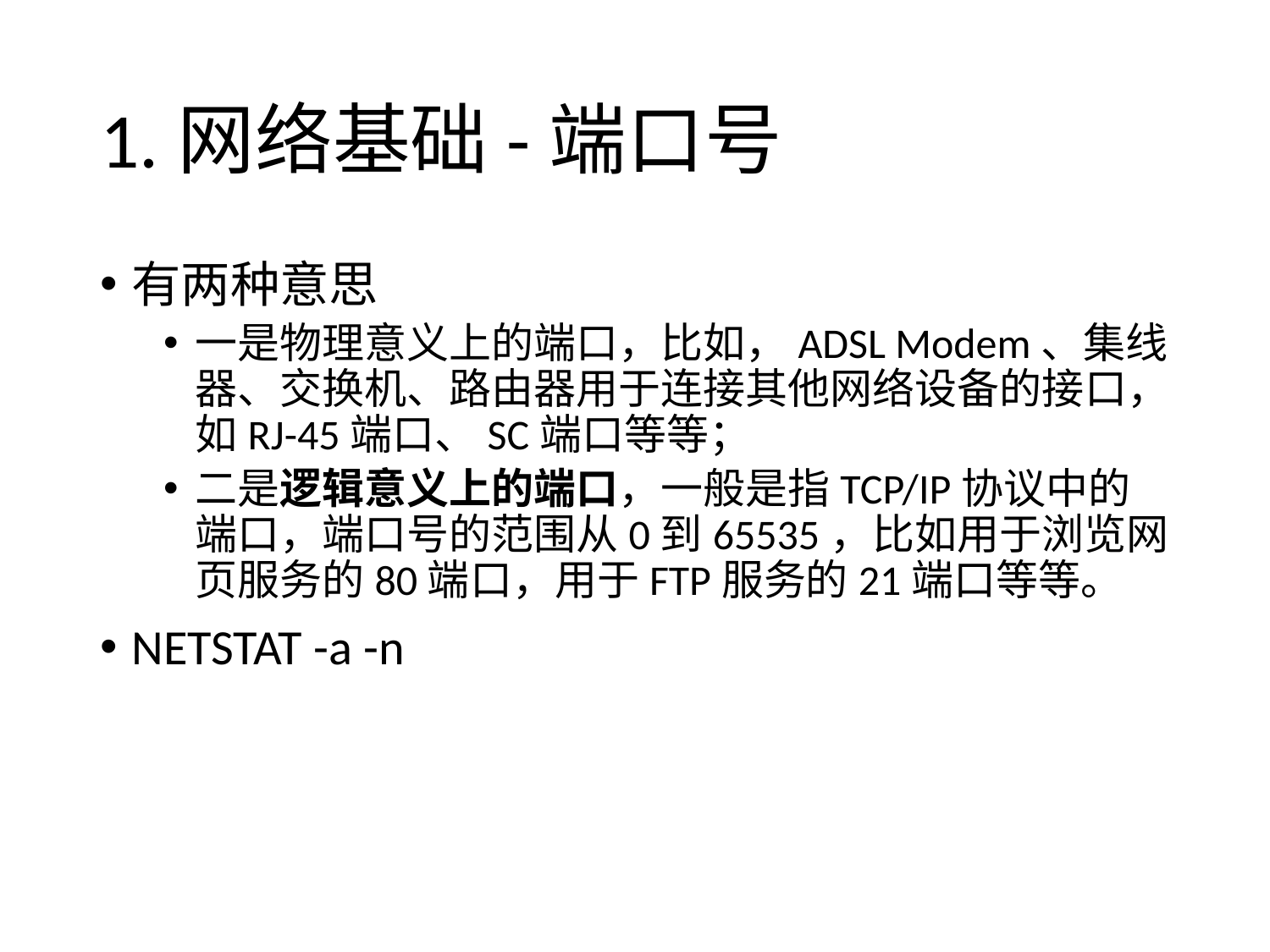

# 1.网络基础-端口号
有两种意思
一是物理意义上的端口，比如，ADSL Modem、集线器、交换机、路由器用于连接其他网络设备的接口，如RJ-45端口、SC端口等等；
二是逻辑意义上的端口，一般是指TCP/IP协议中的端口，端口号的范围从0到65535，比如用于浏览网页服务的80端口，用于FTP服务的21端口等等。
NETSTAT -a -n